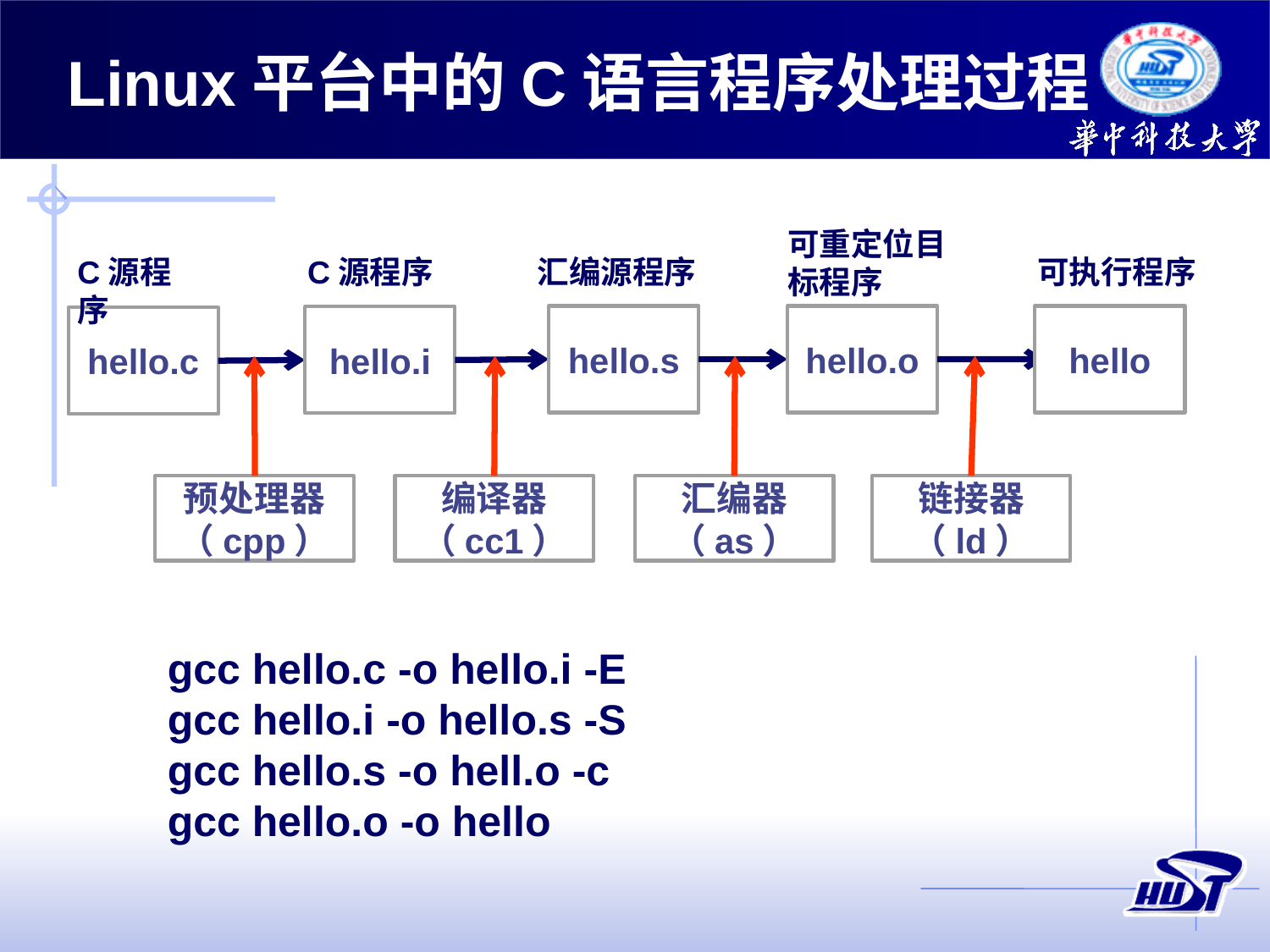

Linux平台中的C语言程序处理过程
可重定位目标程序
C源程序
C源程序
汇编源程序
可执行程序
hello.s
hello.o
hello
hello.i
hello.c
预处理器
（cpp）
编译器
（cc1）
汇编器
（as）
链接器
（ld）
gcc hello.c -o hello.i -E
gcc hello.i -o hello.s -S
gcc hello.s -o hell.o -c
gcc hello.o -o hello